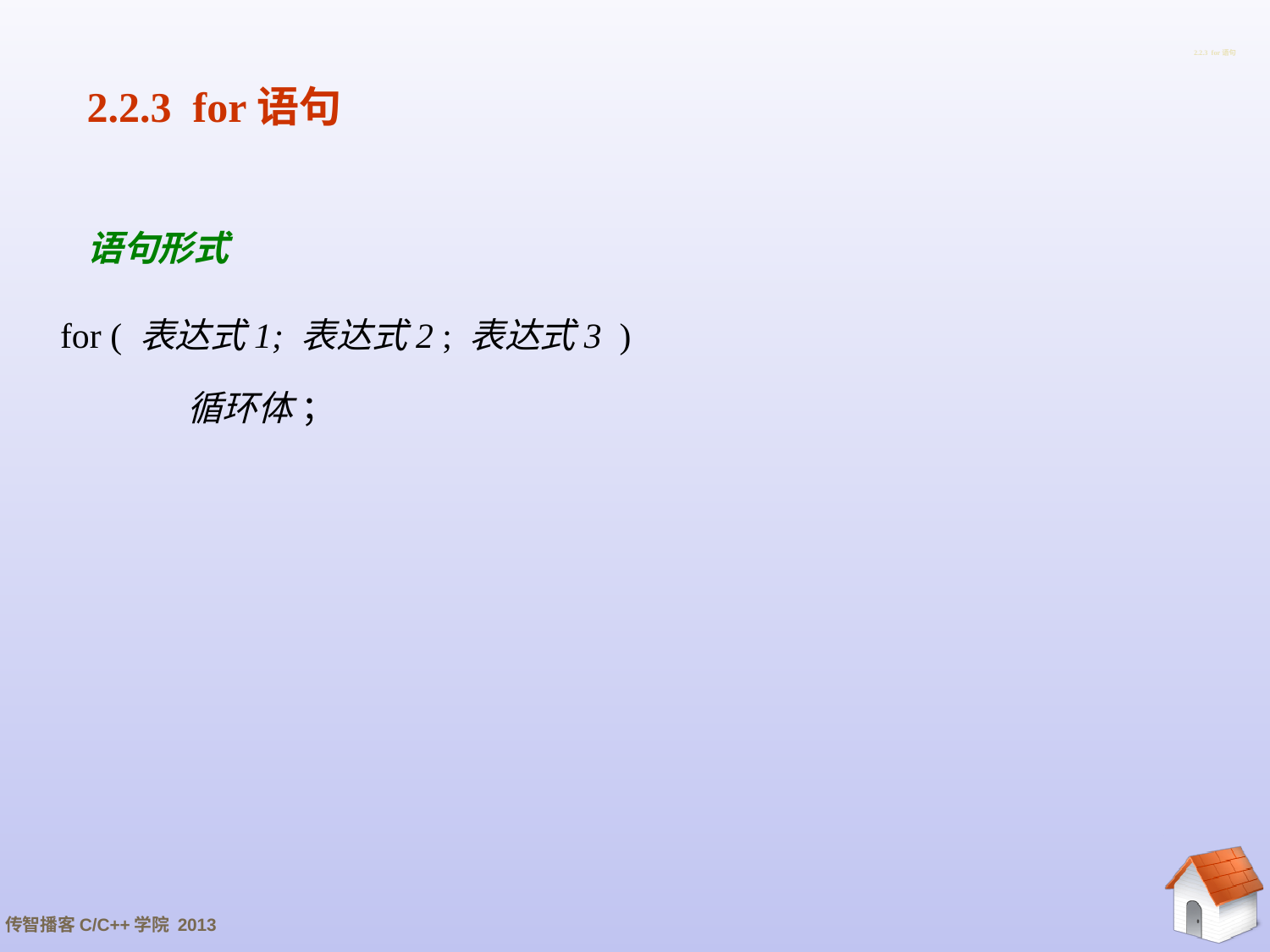

# 2.2.3  for语句
2.2.3  for语句
语句形式
for ( 表达式1; 表达式2 ; 表达式3  )
	循环体 ；